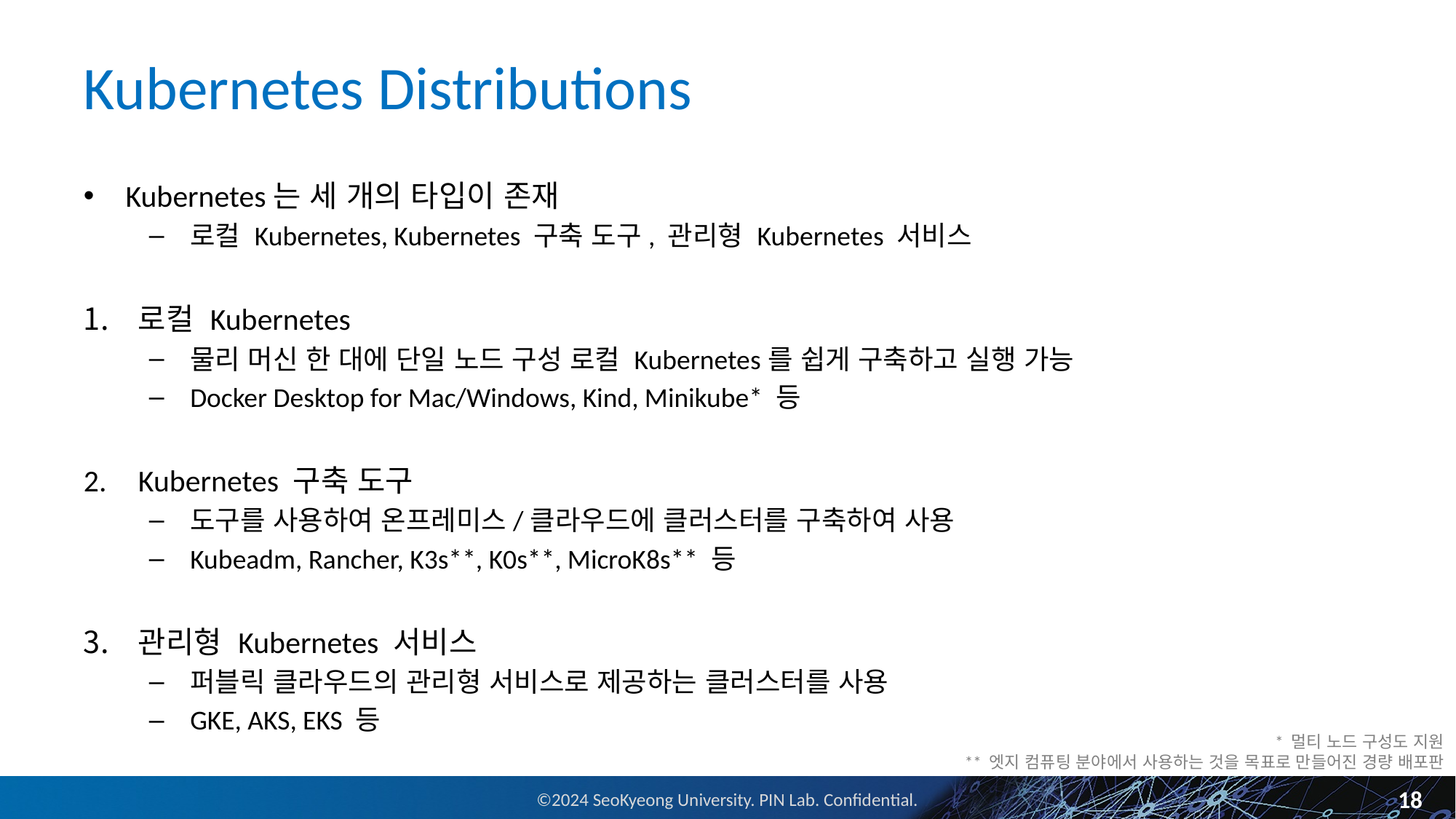

# Kubernetes Distributions
Kubernetes는 세 개의 타입이 존재
로컬 Kubernetes, Kubernetes 구축 도구, 관리형 Kubernetes 서비스

로컬 Kubernetes
물리 머신 한 대에 단일 노드 구성 로컬 Kubernetes를 쉽게 구축하고 실행 가능
Docker Desktop for Mac/Windows, Kind, Minikube* 등

Kubernetes 구축 도구
도구를 사용하여 온프레미스/클라우드에 클러스터를 구축하여 사용
Kubeadm, Rancher, K3s**, K0s**, MicroK8s** 등

관리형 Kubernetes 서비스
퍼블릭 클라우드의 관리형 서비스로 제공하는 클러스터를 사용
GKE, AKS, EKS 등
* 멀티 노드 구성도 지원
** 엣지 컴퓨팅 분야에서 사용하는 것을 목표로 만들어진 경량 배포판
18